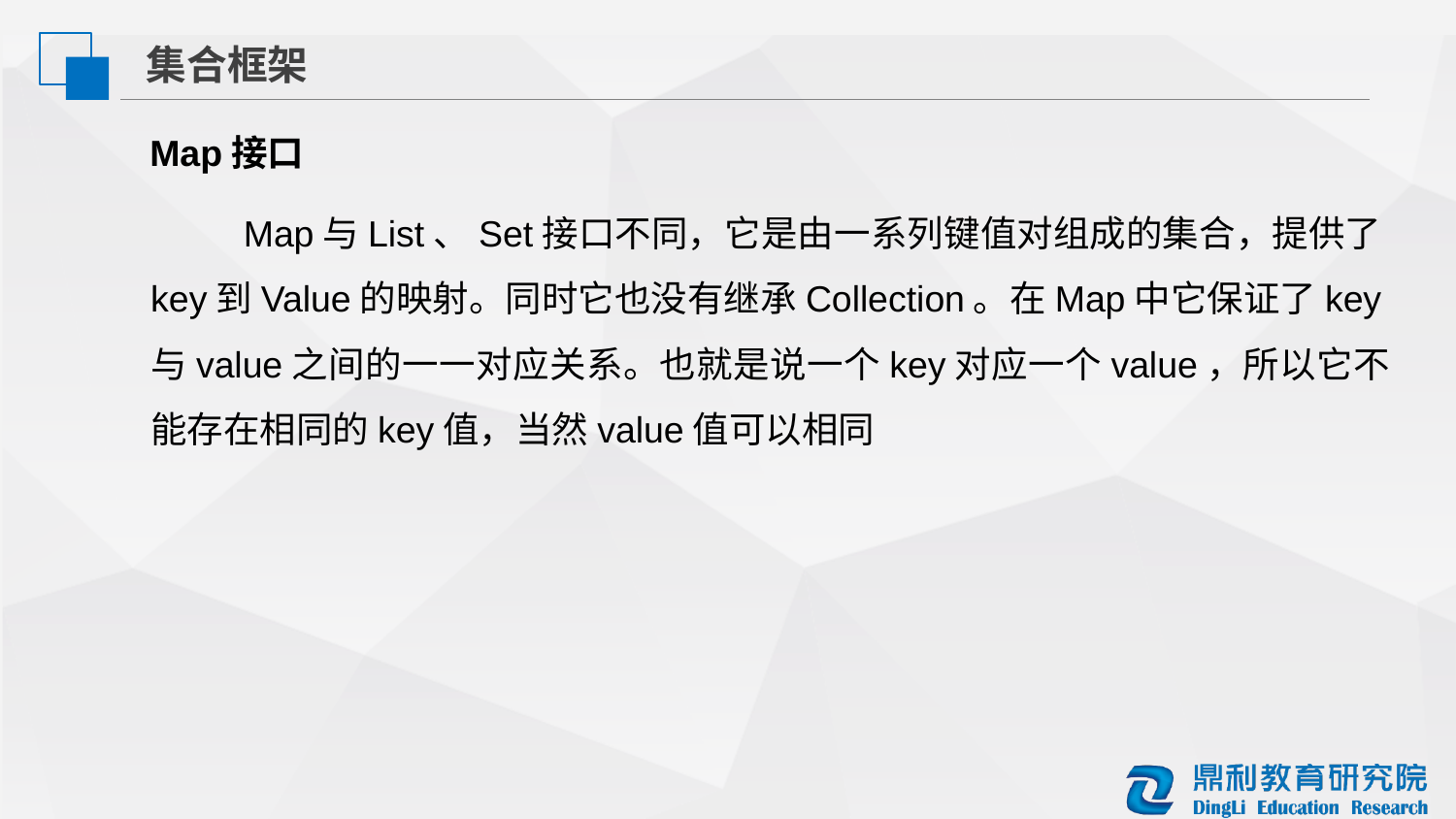

集合框架
Map接口
         Map与List、Set接口不同，它是由一系列键值对组成的集合，提供了key到Value的映射。同时它也没有继承Collection。在Map中它保证了key与value之间的一一对应关系。也就是说一个key对应一个value，所以它不能存在相同的key值，当然value值可以相同